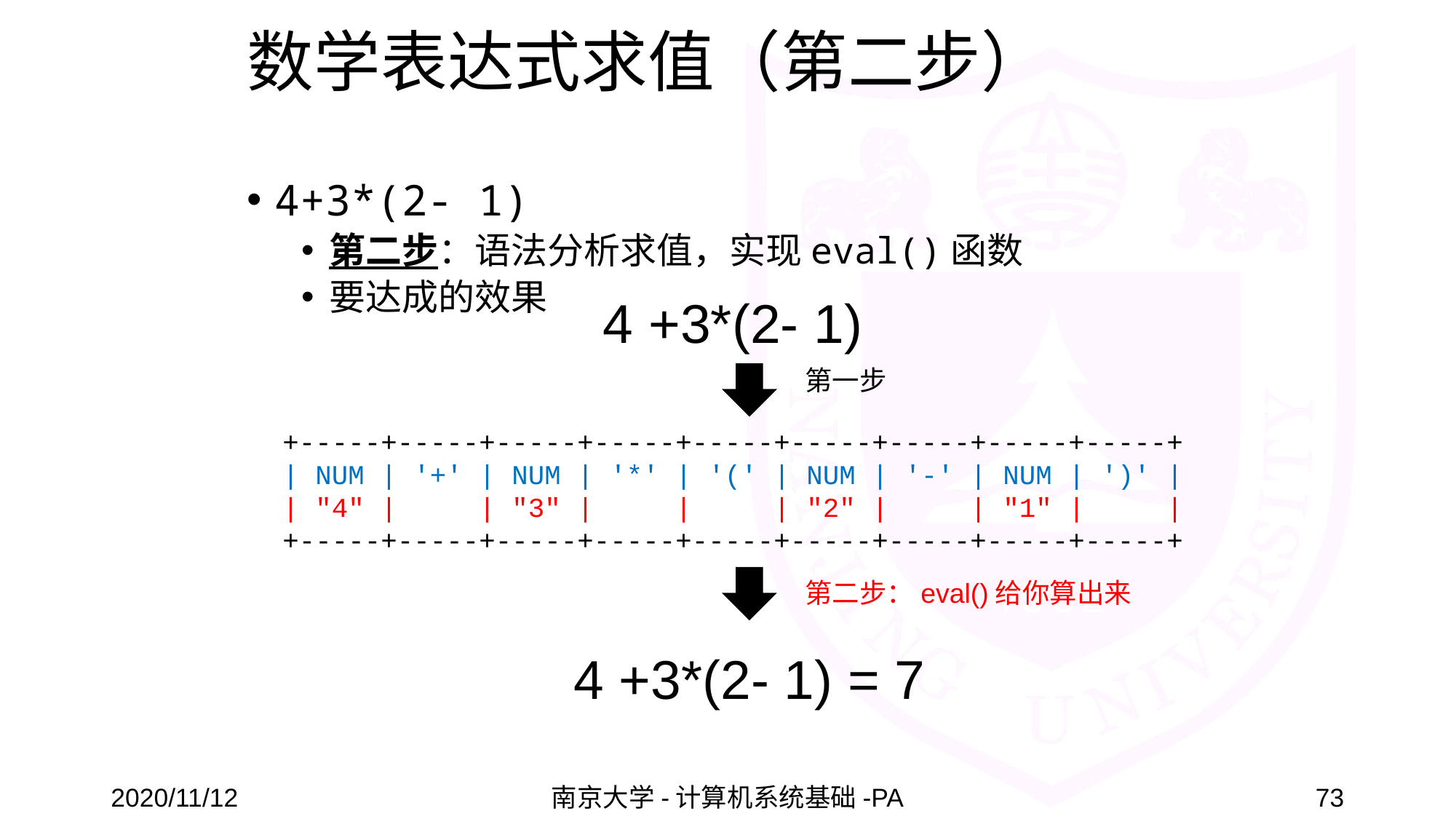

# 数学表达式求值（第二步）
4+3*(2- 1)
第二步：语法分析求值，实现eval()函数
要达成的效果
4 +3*(2- 1)
第一步

+-----+-----+-----+-----+-----+-----+-----+-----+-----+
| NUM | '+' | NUM | '*' | '(' | NUM | '-' | NUM | ')' |
| "4" |     | "3" |     |     | "2" |     | "1" |     |
+-----+-----+-----+-----+-----+-----+-----+-----+-----+

第二步：eval()给你算出来
4 +3*(2- 1) = 7
2020/11/12
南京大学-计算机系统基础-PA
73